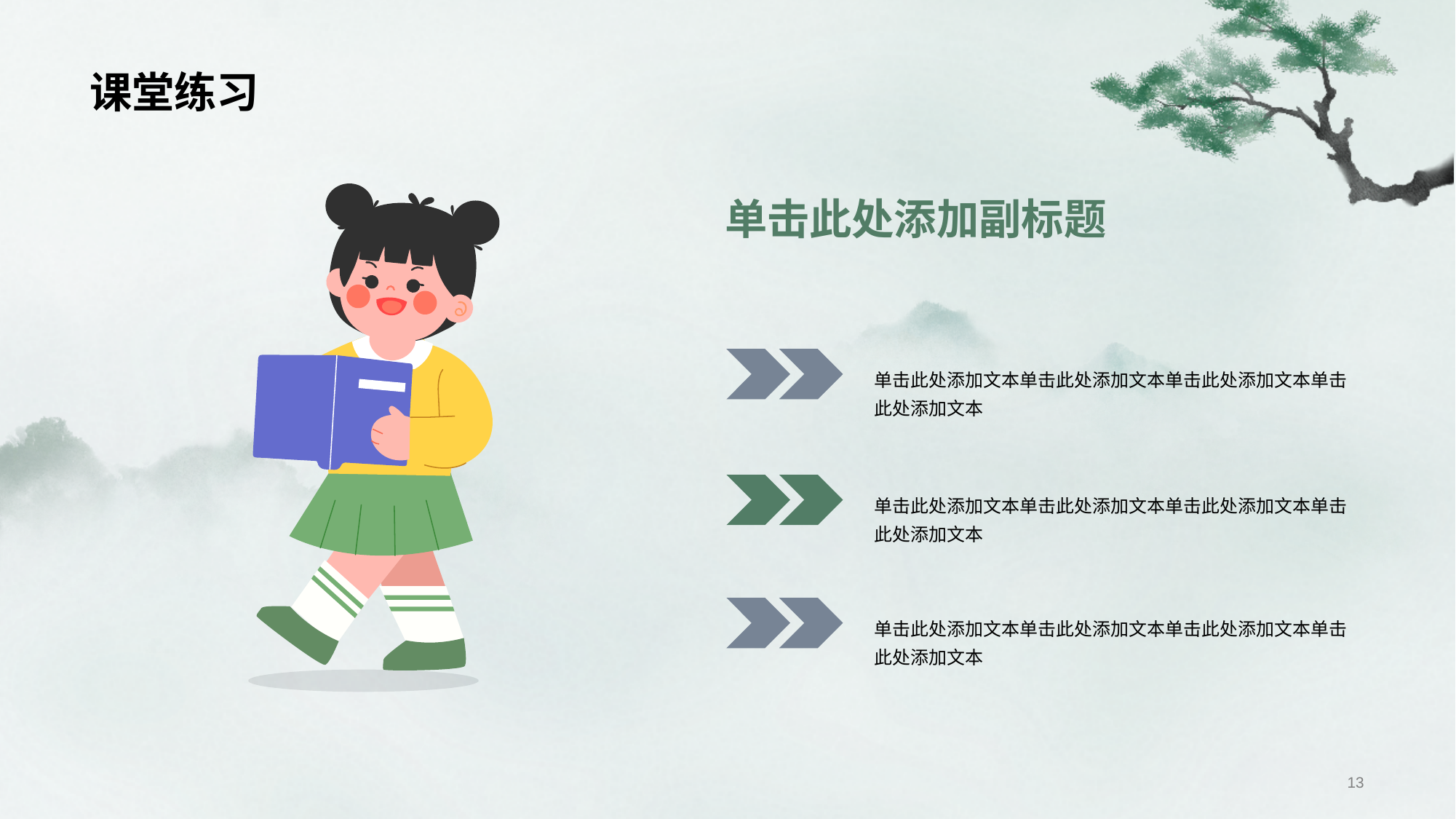

# 课堂练习

单击此处添加副标题

单击此处添加文本单击此处添加文本单击此处添加文本单击此处添加文本

单击此处添加文本单击此处添加文本单击此处添加文本单击此处添加文本

单击此处添加文本单击此处添加文本单击此处添加文本单击此处添加文本
13